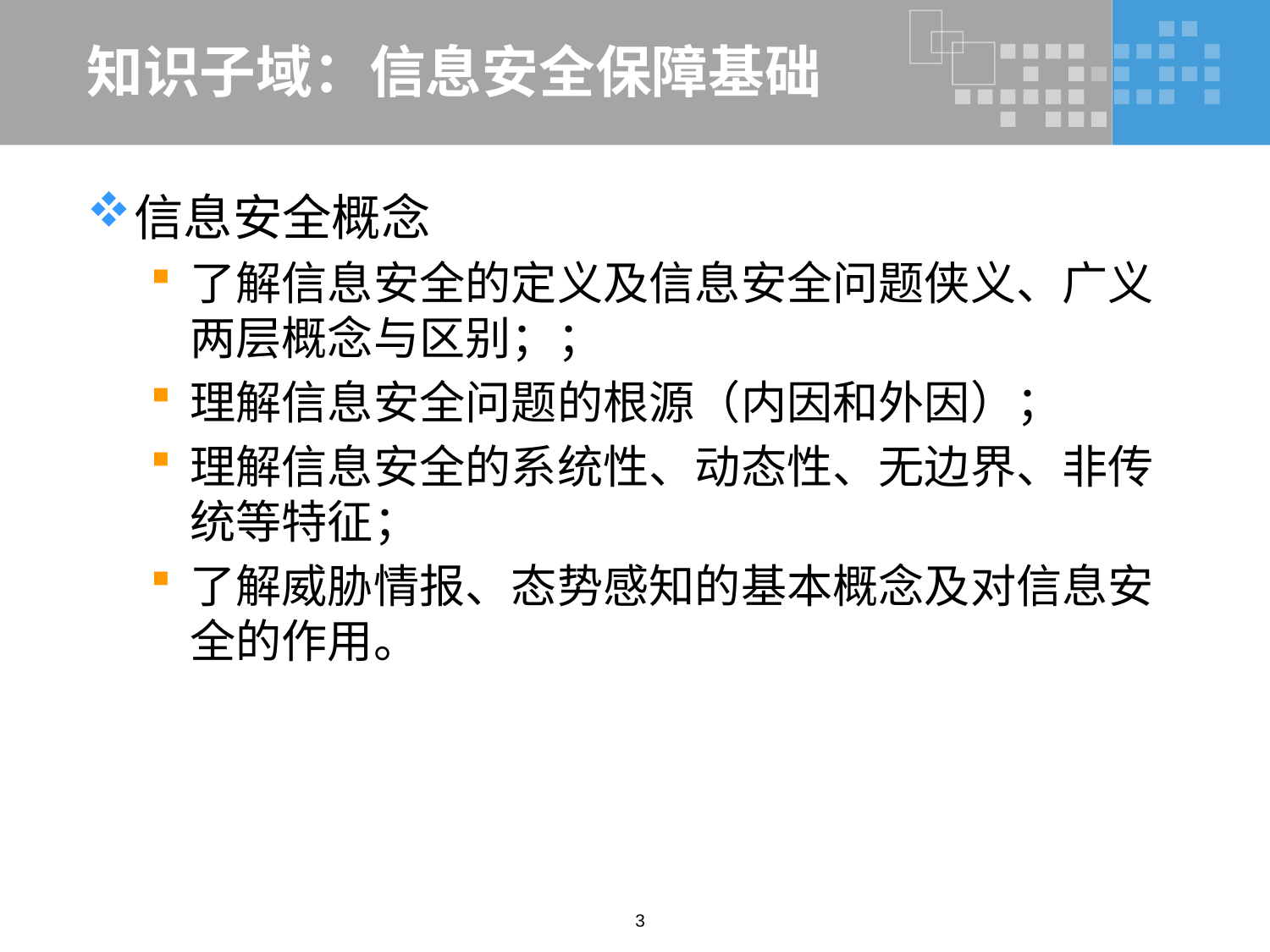

# 知识子域：信息安全保障基础
信息安全概念
了解信息安全的定义及信息安全问题侠义、广义两层概念与区别；；
理解信息安全问题的根源（内因和外因）；
理解信息安全的系统性、动态性、无边界、非传统等特征；
了解威胁情报、态势感知的基本概念及对信息安全的作用。
3